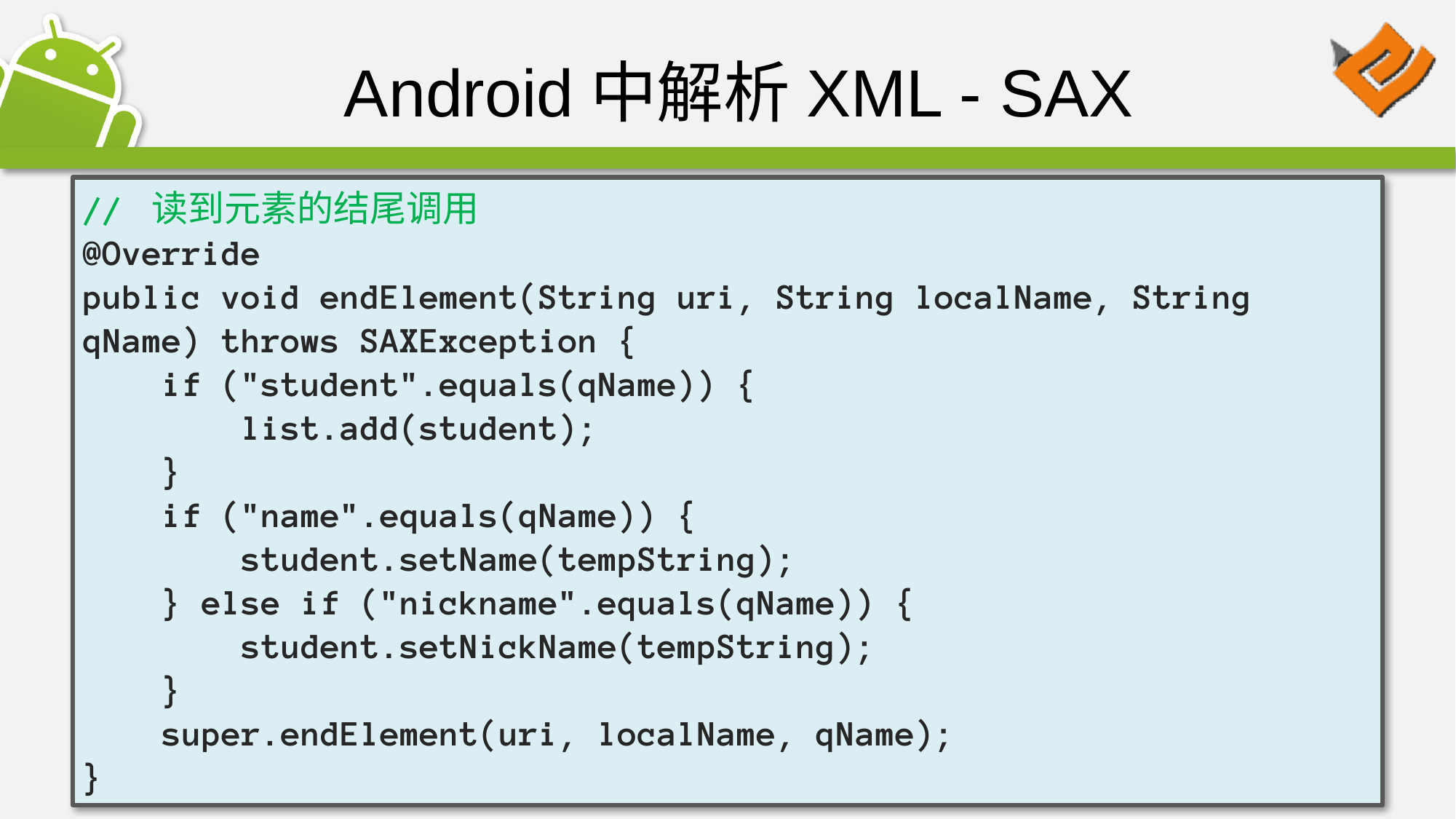

# Android中解析XML - SAX
// 读到元素的结尾调用
@Override
public void endElement(String uri, String localName, String qName) throws SAXException {
    if ("student".equals(qName)) {
        list.add(student);
    }
    if ("name".equals(qName)) {
        student.setName(tempString);
    } else if ("nickname".equals(qName)) {
        student.setNickName(tempString);
    }
    super.endElement(uri, localName, qName);
}